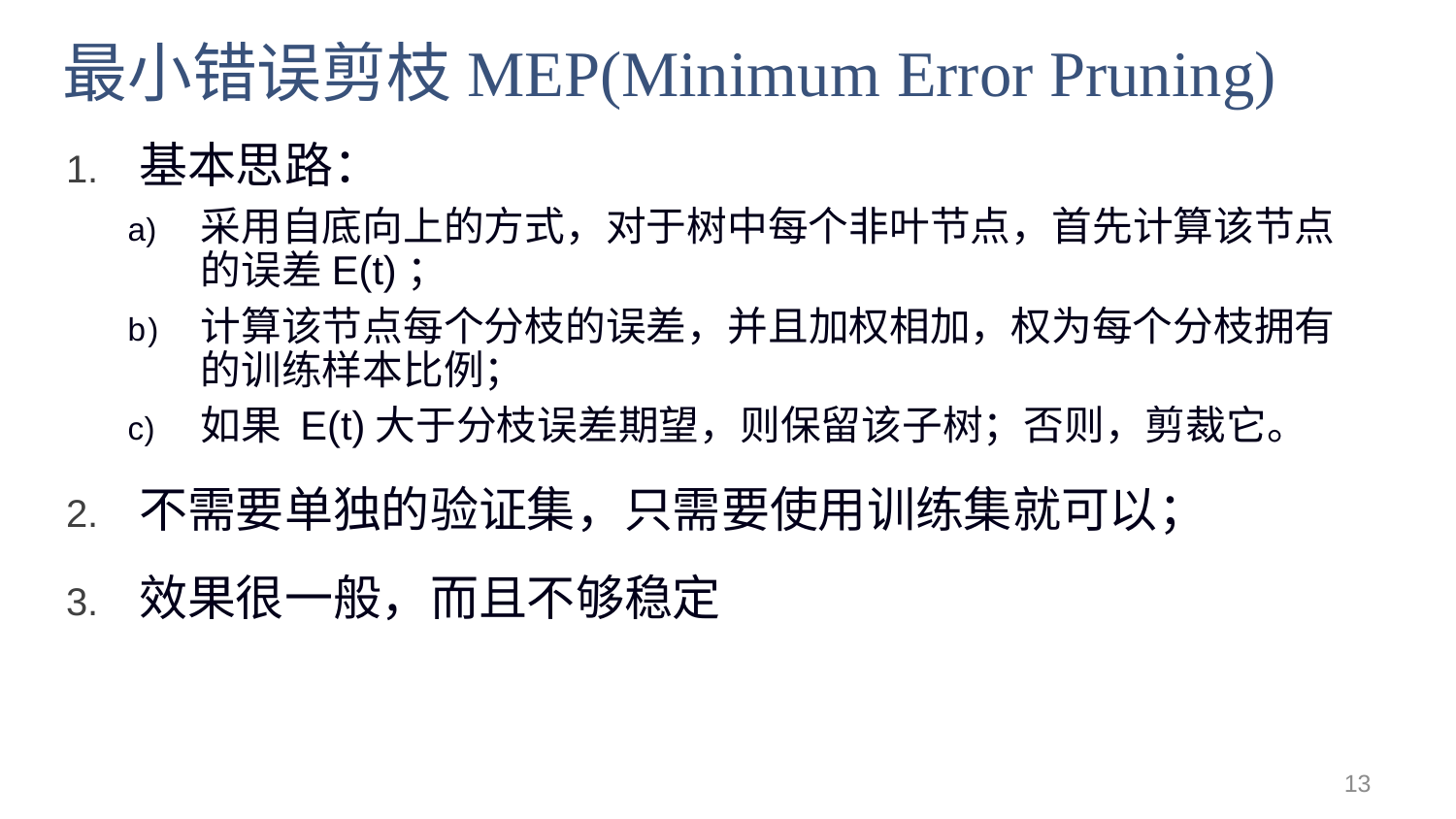

# 最小错误剪枝MEP(Minimum Error Pruning)
基本思路：
采用自底向上的方式，对于树中每个非叶节点，首先计算该节点的误差E(t)；
计算该节点每个分枝的误差，并且加权相加，权为每个分枝拥有的训练样本比例；
如果 E(t)大于分枝误差期望，则保留该子树；否则，剪裁它。
不需要单独的验证集，只需要使用训练集就可以；
效果很一般，而且不够稳定